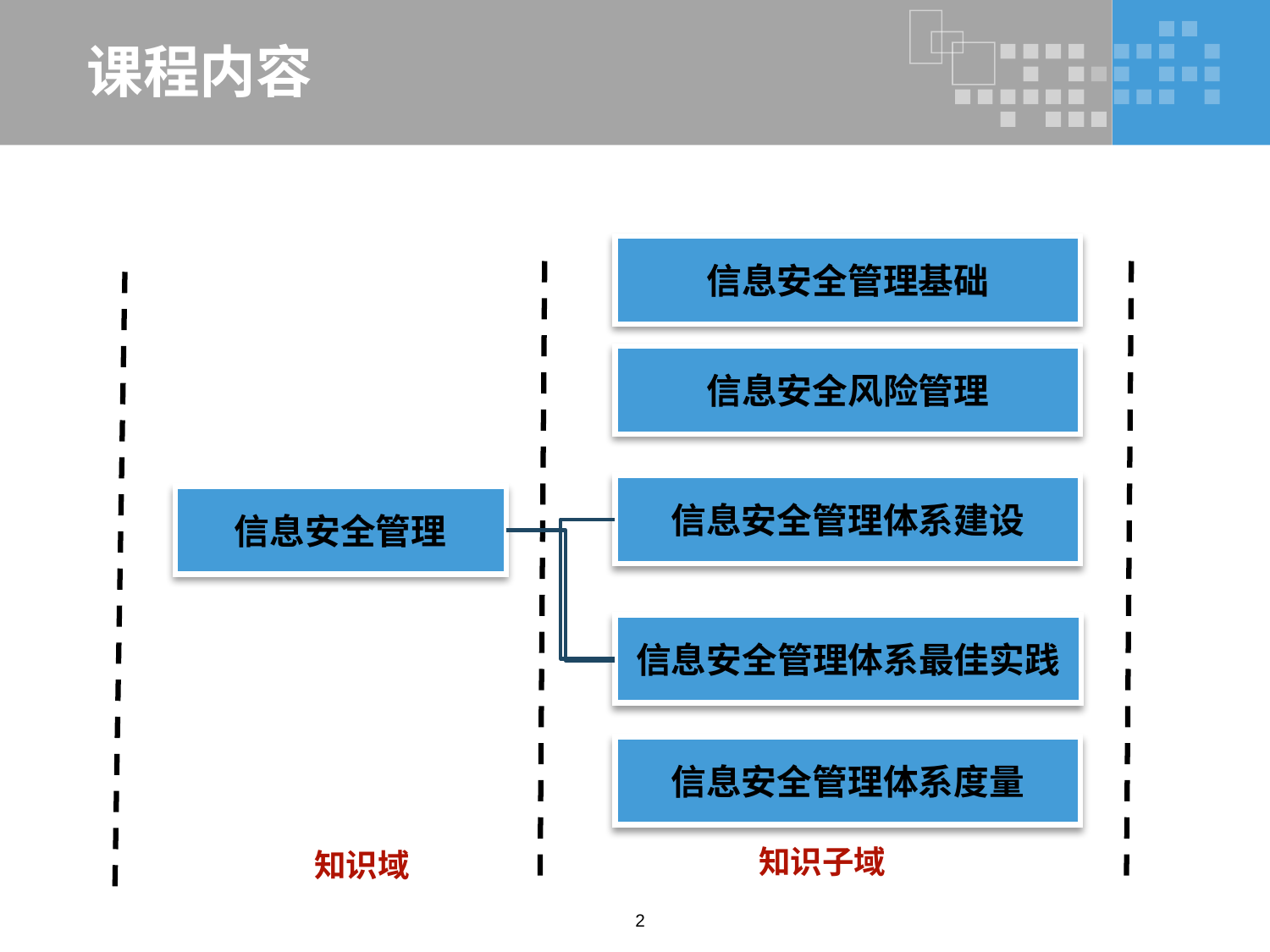

# 课程内容

信息安全管理基础

信息安全风险管理
信息安全管理体系建设
信息安全管理

信息安全管理体系最佳实践
信息安全管理体系度量
知识子域
知识域
2